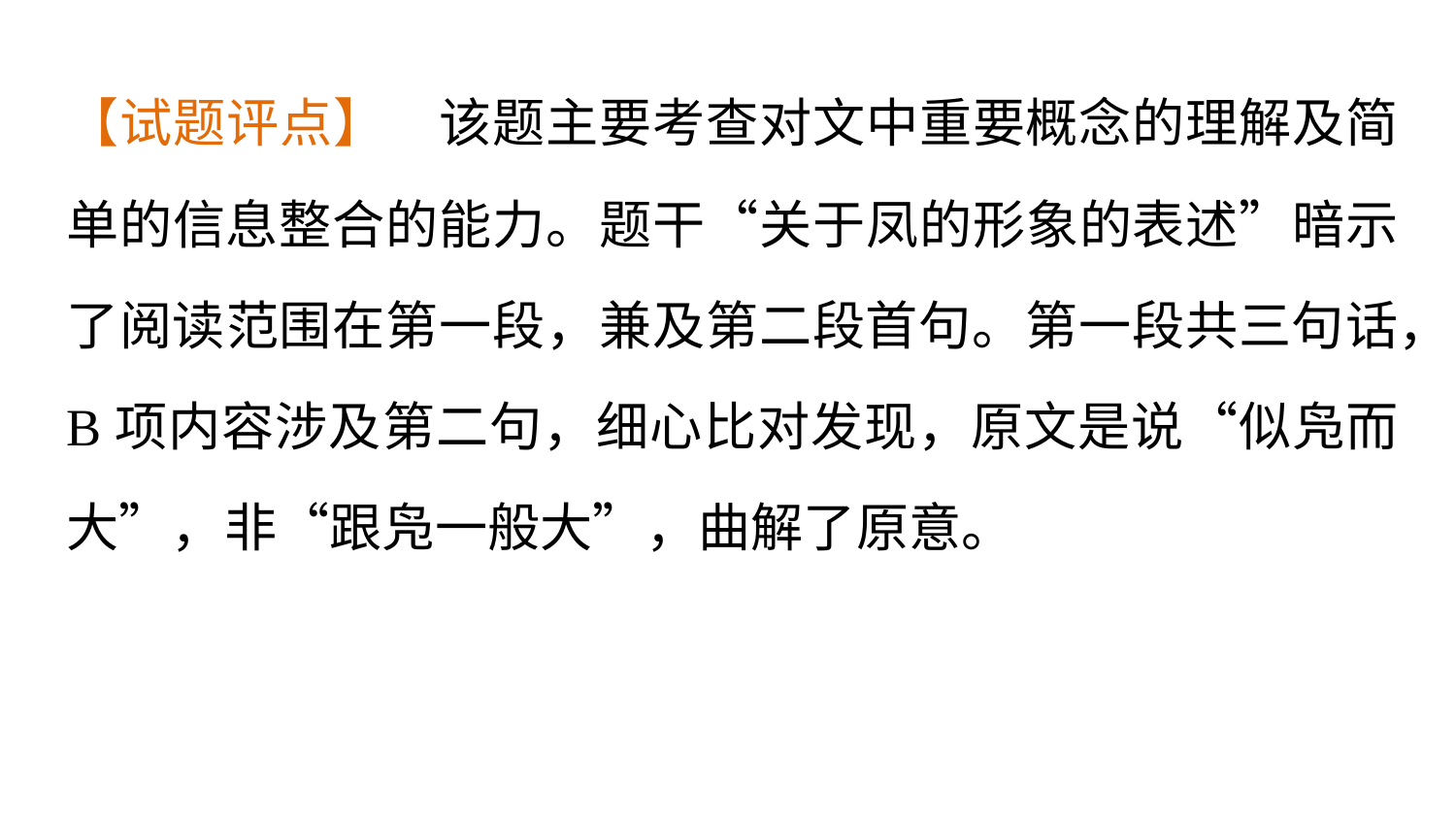

【试题评点】　该题主要考查对文中重要概念的理解及简单的信息整合的能力。题干“关于凤的形象的表述”暗示了阅读范围在第一段，兼及第二段首句。第一段共三句话，B项内容涉及第二句，细心比对发现，原文是说“似凫而大”，非“跟凫一般大”，曲解了原意。